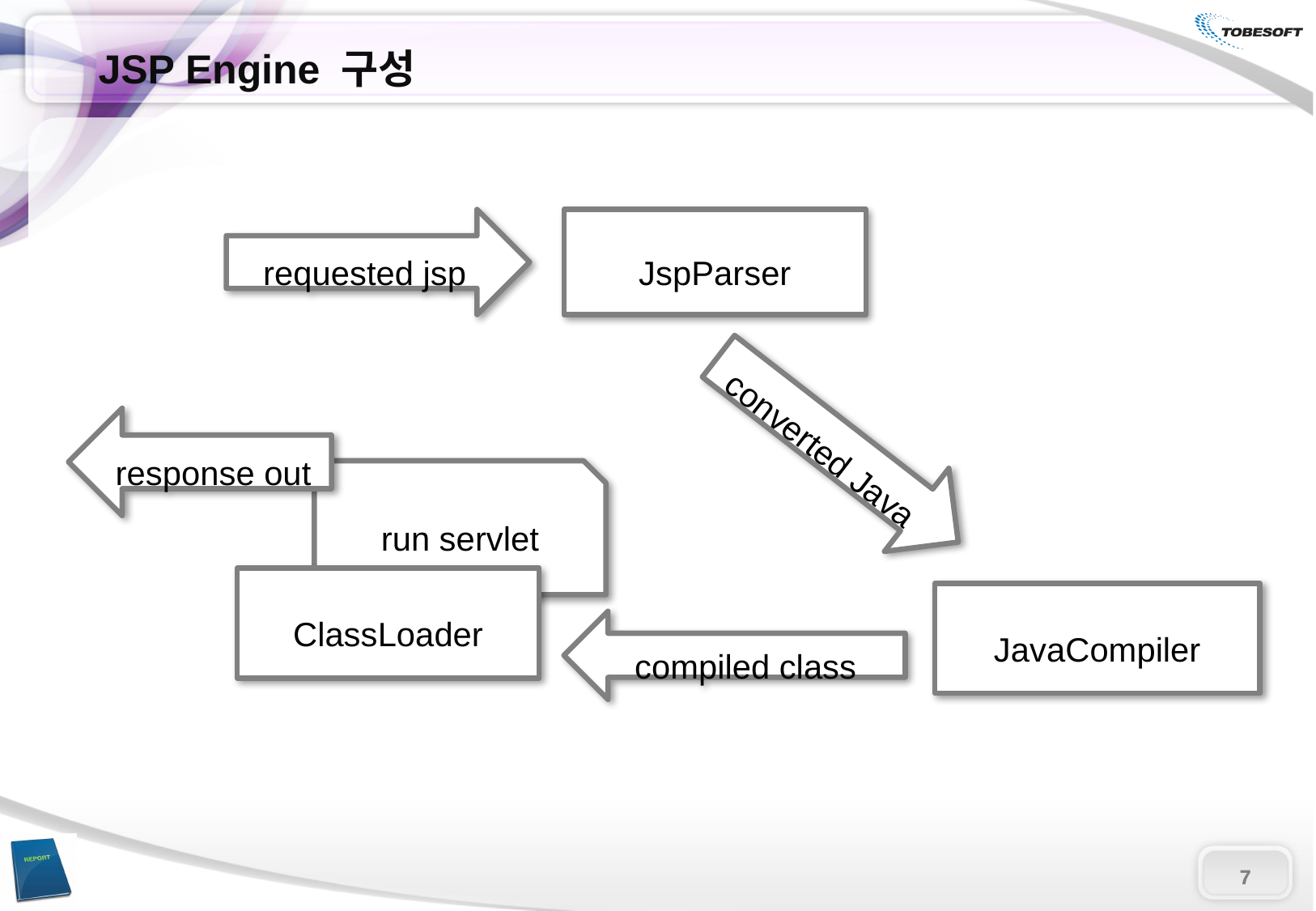

JSP Engine 구성
requested jsp
JspParser
converted Java
response out
run servlet
ClassLoader
JavaCompiler
compiled class
7
7